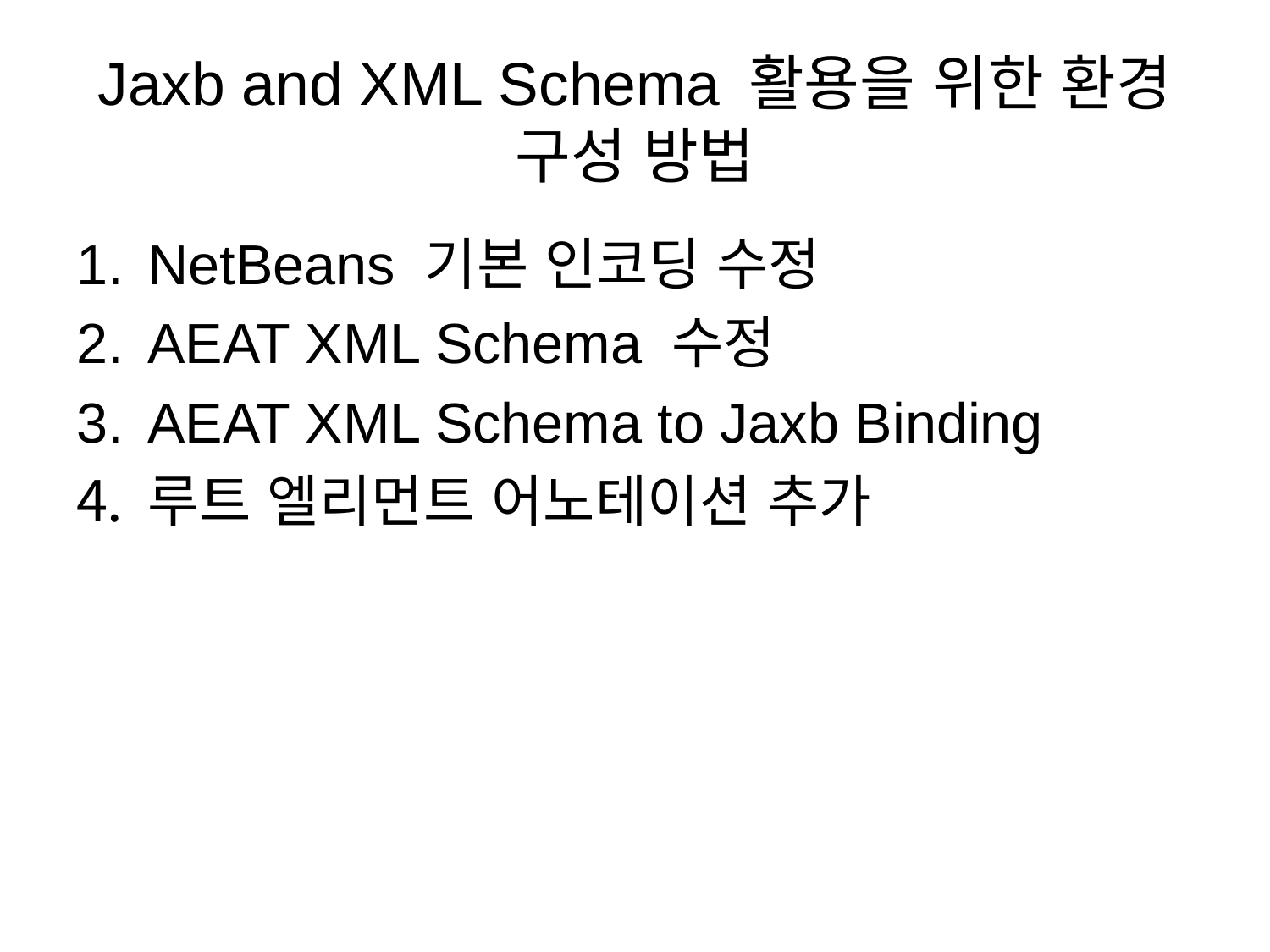

# Jaxb and XML Schema 활용을 위한 환경 구성 방법
NetBeans 기본 인코딩 수정
AEAT XML Schema 수정
AEAT XML Schema to Jaxb Binding
루트 엘리먼트 어노테이션 추가